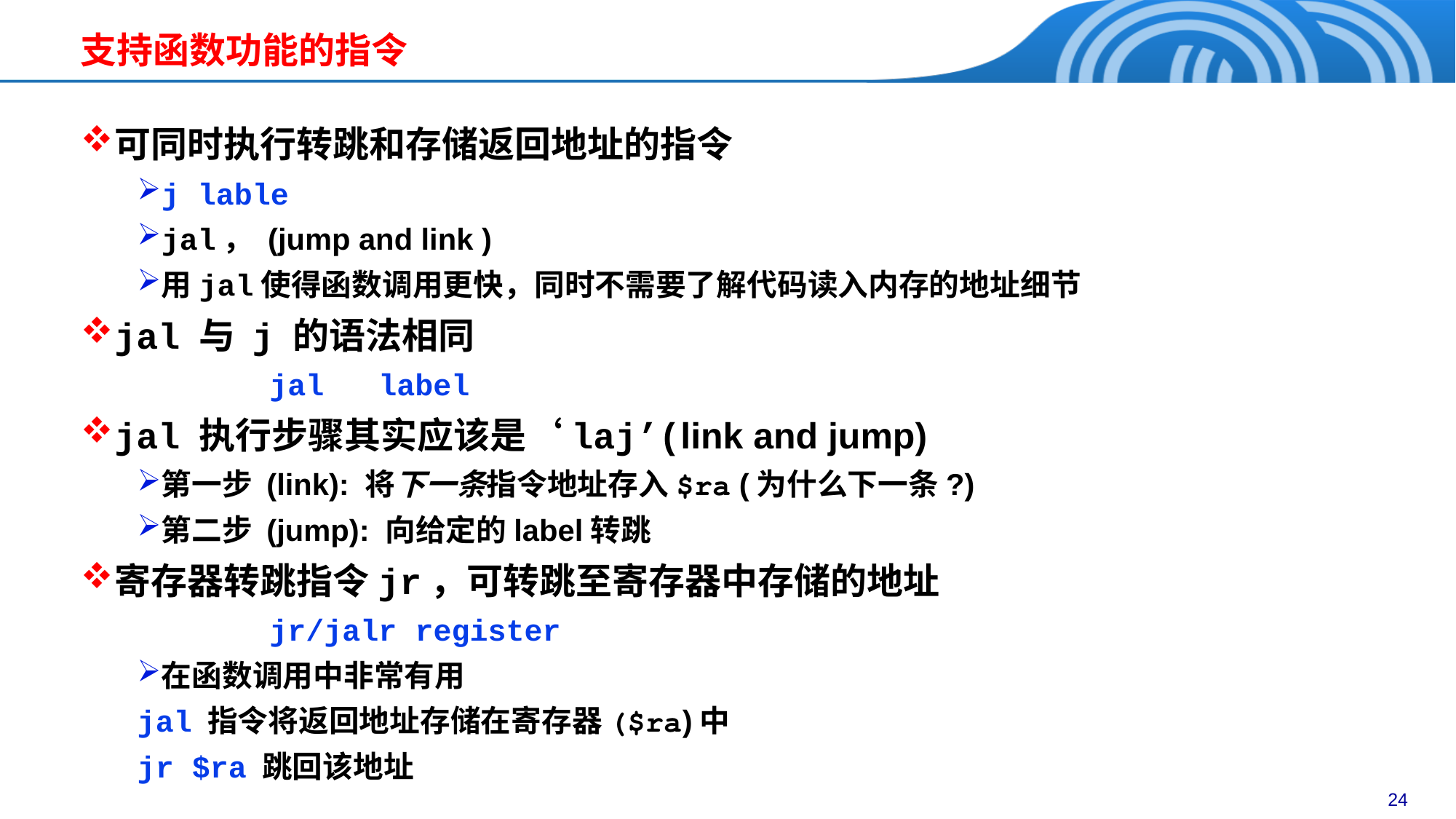

支持函数功能的指令
可同时执行转跳和存储返回地址的指令
j lable
jal， (jump and link )
用jal使得函数调用更快，同时不需要了解代码读入内存的地址细节
jal 与 j 的语法相同
		jal	label
jal 执行步骤其实应该是‘laj’(link and jump)
第一步 (link): 将下一条指令地址存入$ra (为什么下一条?)
第二步 (jump): 向给定的label转跳
寄存器转跳指令jr，可转跳至寄存器中存储的地址
		jr/jalr register
在函数调用中非常有用
jal 指令将返回地址存储在寄存器($ra)中
jr $ra 跳回该地址